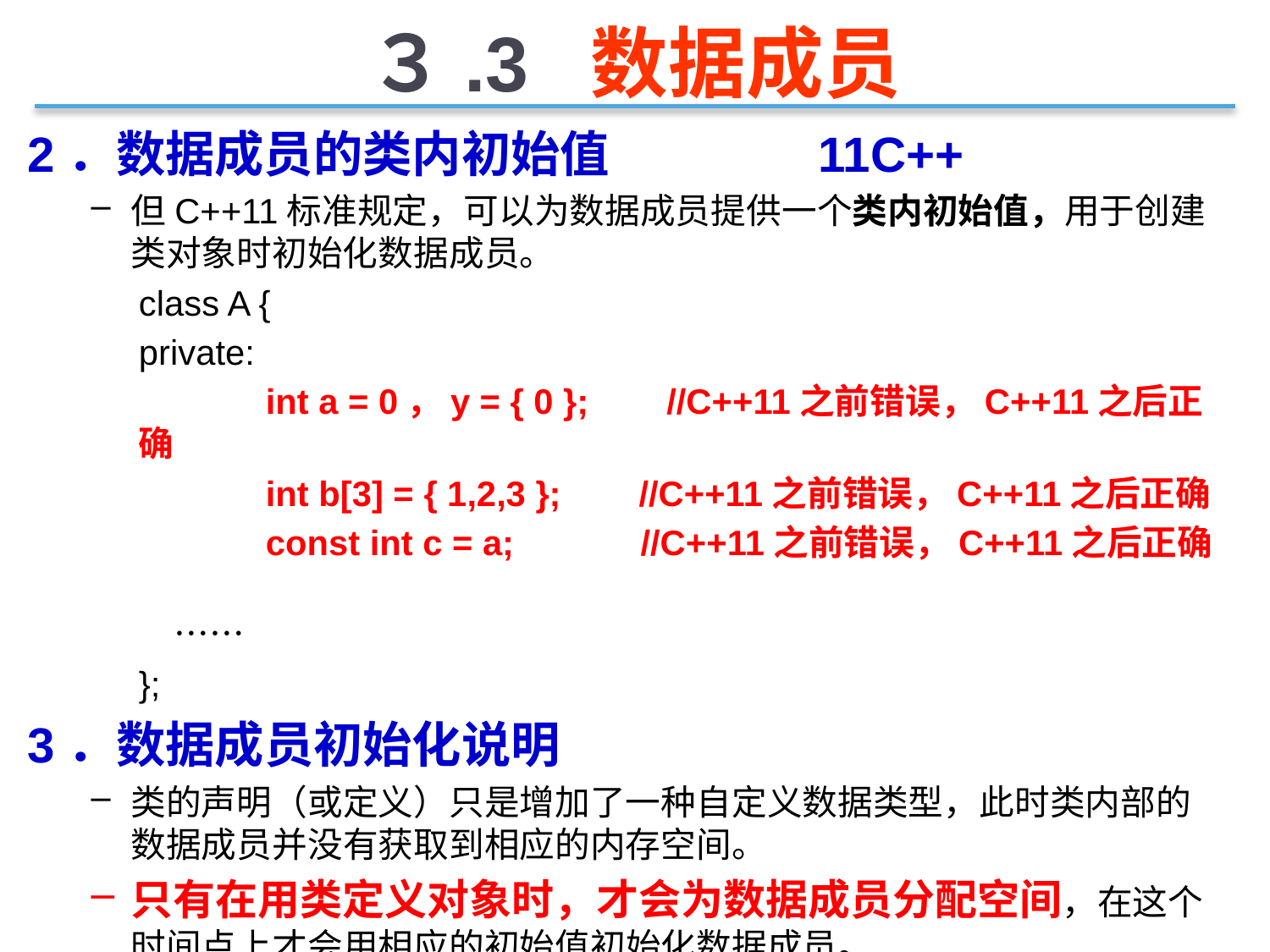

３.3  数据成员
2．数据成员的类内初始值　　　　11C++
但C++11标准规定，可以为数据成员提供一个类内初始值，用于创建类对象时初始化数据成员。
class A {
private:
	int a = 0，y = { 0 };        //C++11之前错误，C++11之后正确
	int b[3] = { 1,2,3 };        //C++11之前错误，C++11之后正确
	const int c = a;             //C++11之前错误，C++11之后正确
　……
};
3．数据成员初始化说明
类的声明（或定义）只是增加了一种自定义数据类型，此时类内部的数据成员并没有获取到相应的内存空间。
只有在用类定义对象时，才会为数据成员分配空间，在这个时间点上才会用相应的初始值初始化数据成员。